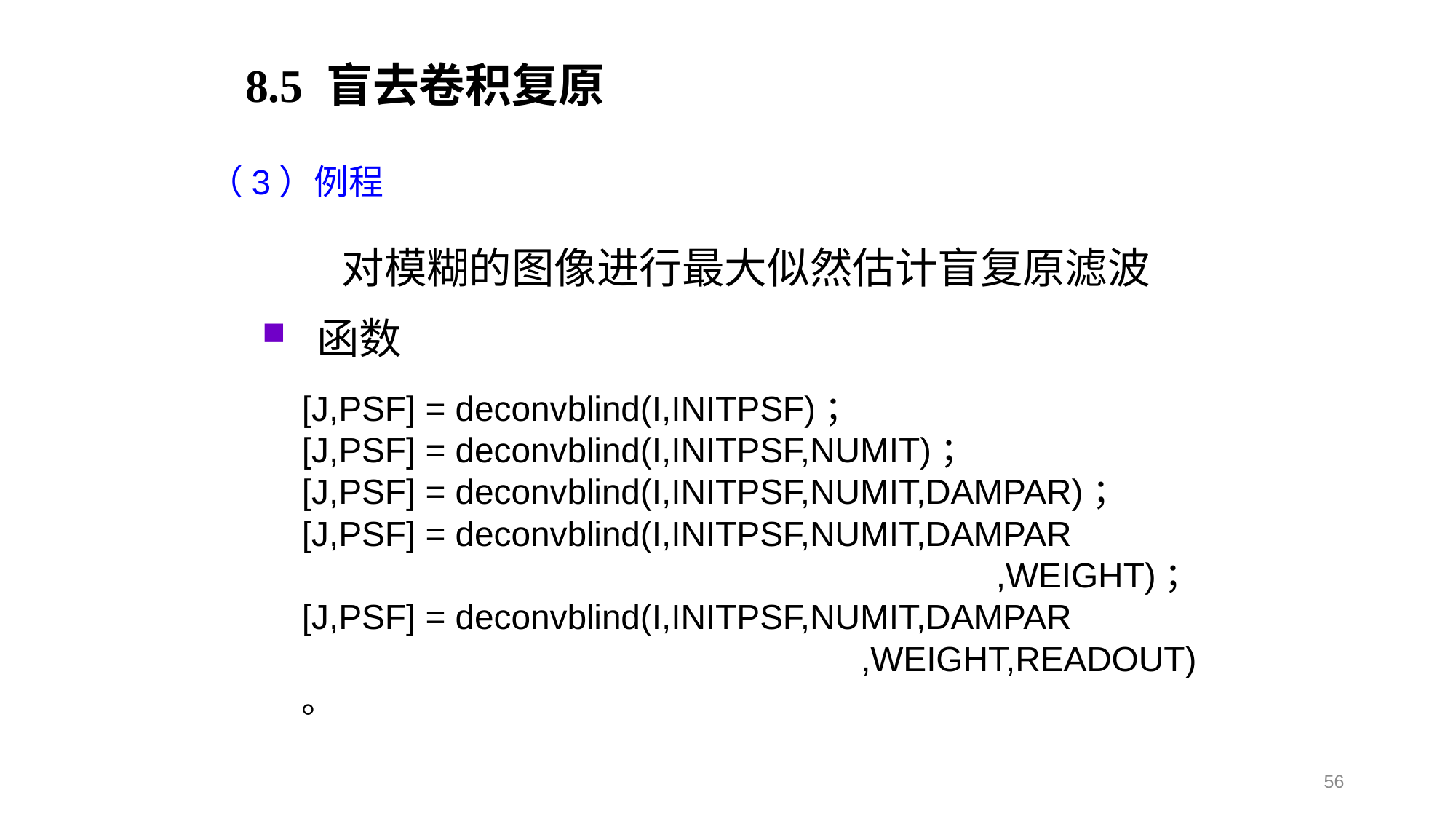

8.5 盲去卷积复原
（3）例程
对模糊的图像进行最大似然估计盲复原滤波
函数
[J,PSF] = deconvblind(I,INITPSF)；
[J,PSF] = deconvblind(I,INITPSF,NUMIT)；
[J,PSF] = deconvblind(I,INITPSF,NUMIT,DAMPAR)；
[J,PSF] = deconvblind(I,INITPSF,NUMIT,DAMPAR
                                                                        ,WEIGHT)；
[J,PSF] = deconvblind(I,INITPSF,NUMIT,DAMPAR
                                                          ,WEIGHT,READOUT)。
56